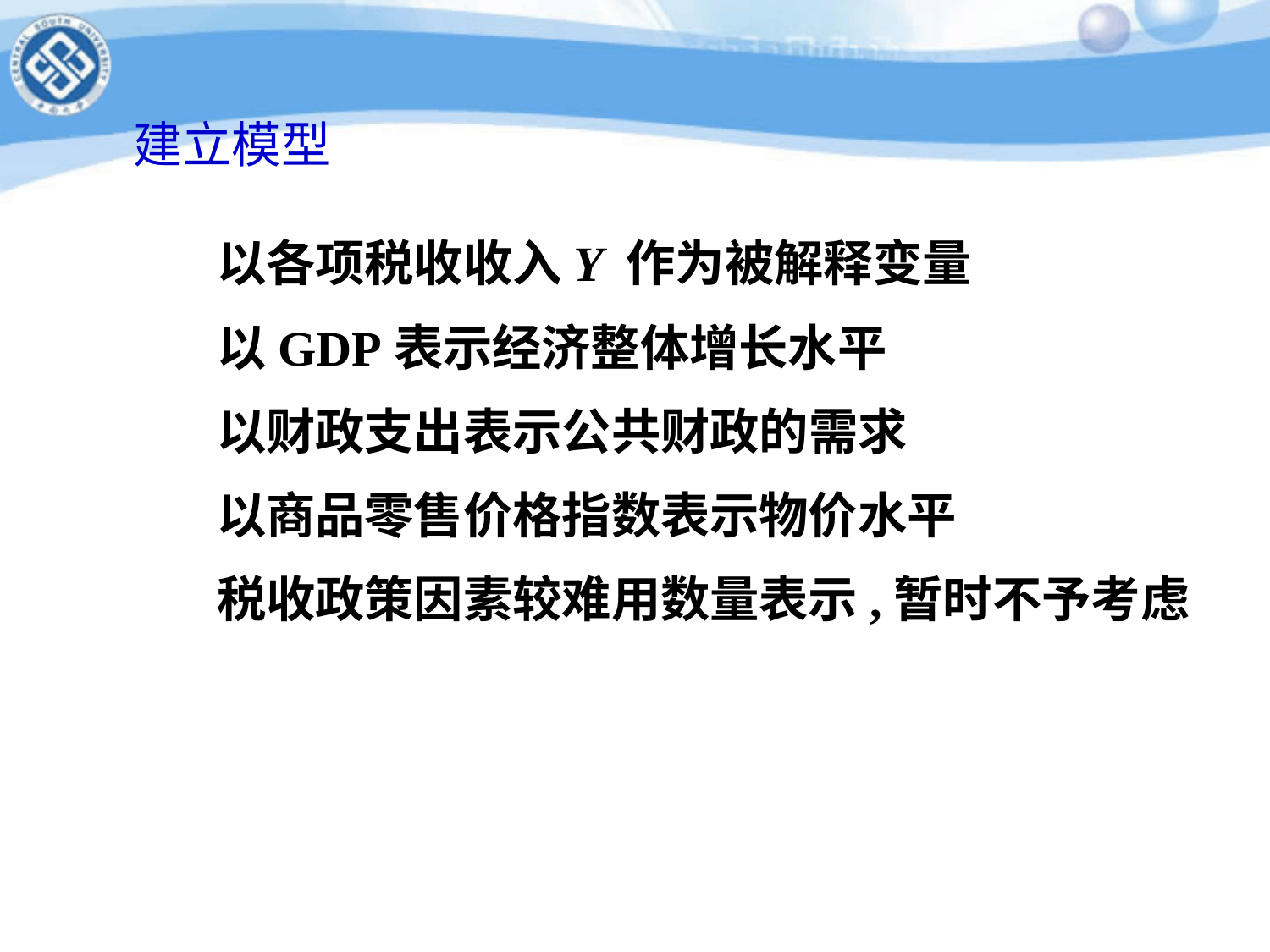

# 建立模型
        以各项税收收入Y 作为被解释变量
        以GDP表示经济整体增长水平
        以财政支出表示公共财政的需求
        以商品零售价格指数表示物价水平
        税收政策因素较难用数量表示,暂时不予考虑